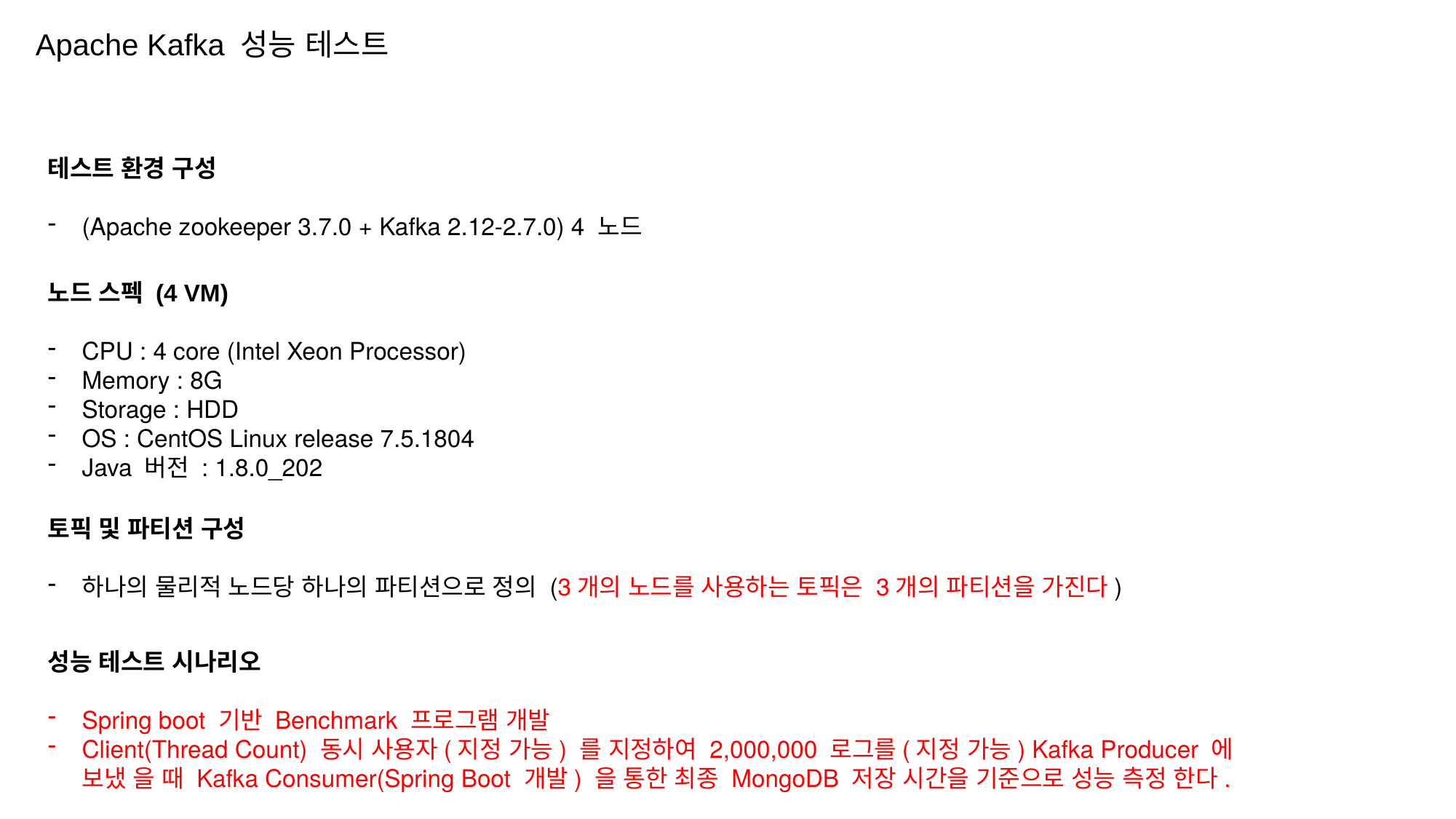

Apache Kafka 성능 테스트
테스트 환경 구성

(Apache zookeeper 3.7.0 + Kafka 2.12-2.7.0) 4 노드
노드 스펙 (4 VM)

CPU : 4 core (Intel Xeon Processor)
Memory : 8G
Storage : HDD
OS : CentOS Linux release 7.5.1804
Java 버전 : 1.8.0_202
토픽 및 파티션 구성

하나의 물리적 노드당 하나의 파티션으로 정의 (3개의 노드를 사용하는 토픽은 3개의 파티션을 가진다)
성능 테스트 시나리오

Spring boot 기반 Benchmark 프로그램 개발
Client(Thread Count) 동시 사용자(지정 가능) 를 지정하여 2,000,000 로그를(지정 가능) Kafka Producer 에 보냈 을 때 Kafka Consumer(Spring Boot 개발) 을 통한 최종 MongoDB 저장 시간을 기준으로 성능 측정 한다.